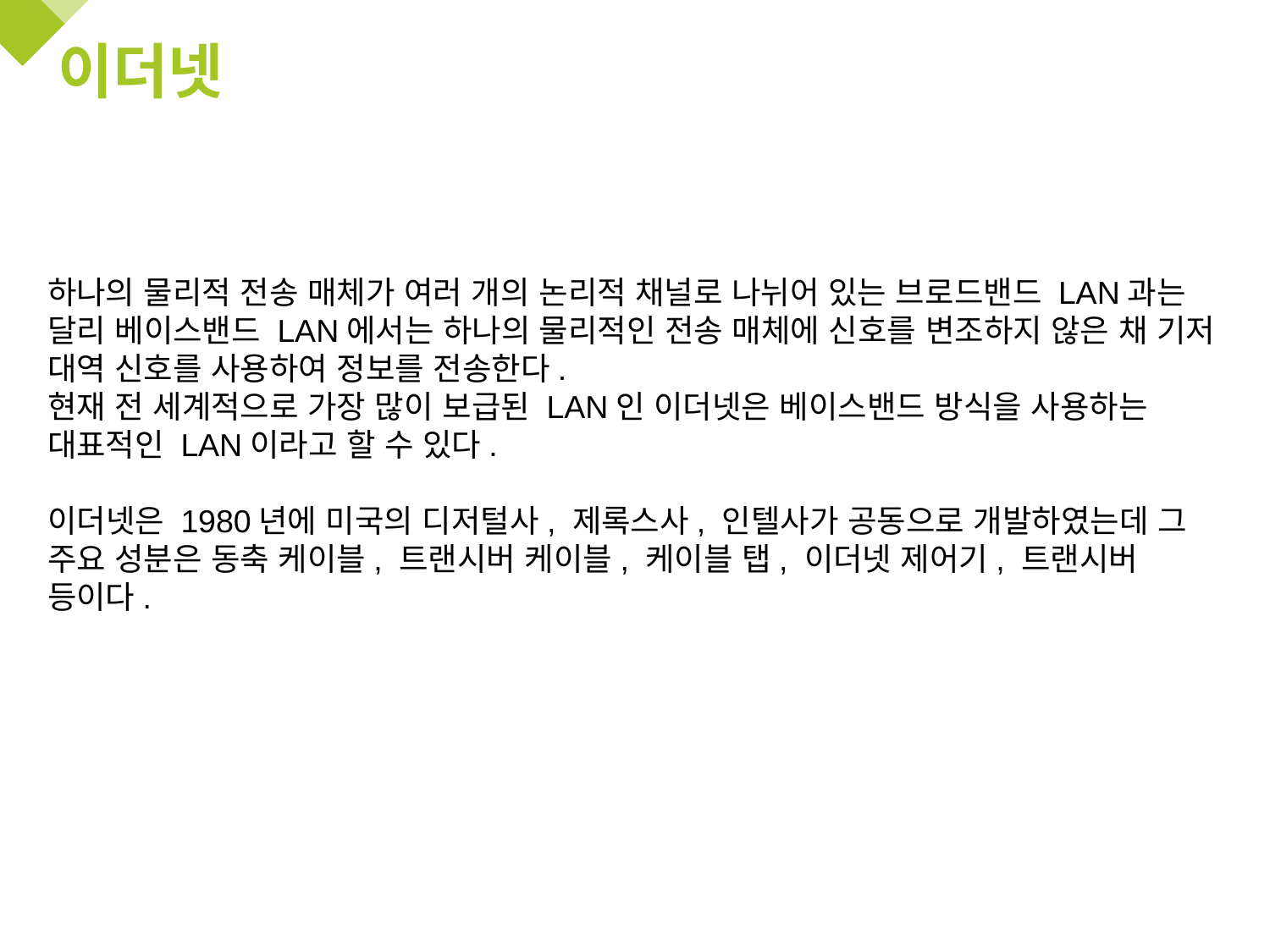

# 이더넷
하나의 물리적 전송 매체가 여러 개의 논리적 채널로 나뉘어 있는 브로드밴드 LAN과는 달리 베이스밴드 LAN에서는 하나의 물리적인 전송 매체에 신호를 변조하지 않은 채 기저 대역 신호를 사용하여 정보를 전송한다.
현재 전 세계적으로 가장 많이 보급된 LAN인 이더넷은 베이스밴드 방식을 사용하는 대표적인 LAN이라고 할 수 있다.

이더넷은 1980년에 미국의 디저털사, 제록스사, 인텔사가 공동으로 개발하였는데 그 주요 성분은 동축 케이블, 트랜시버 케이블, 케이블 탭, 이더넷 제어기, 트랜시버 등이다.